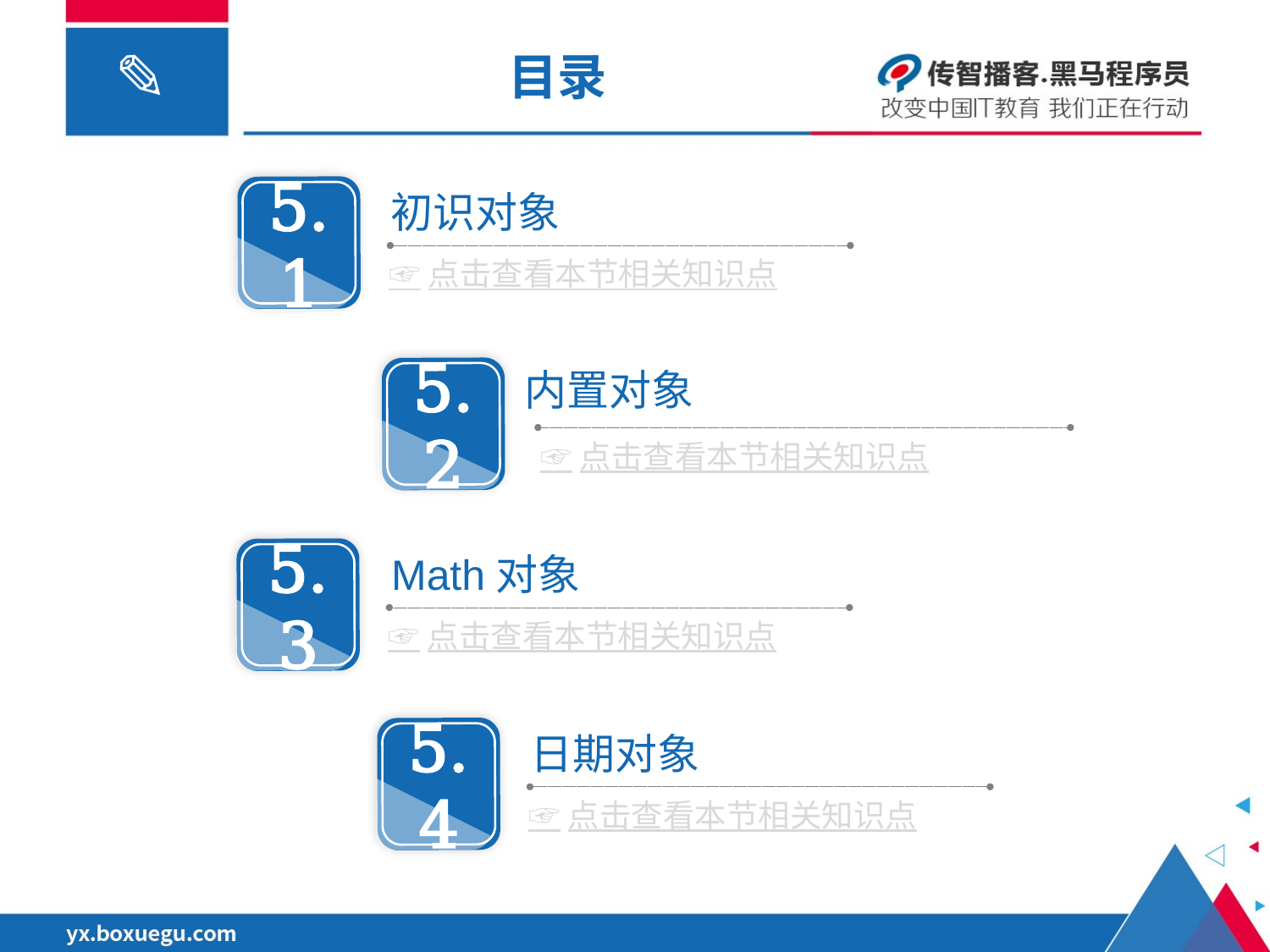

# 目录
5.1

初识对象
☞点击查看本节相关知识点
5.2

内置对象
☞点击查看本节相关知识点
5.3

Math对象
☞点击查看本节相关知识点
5.4

日期对象
☞点击查看本节相关知识点